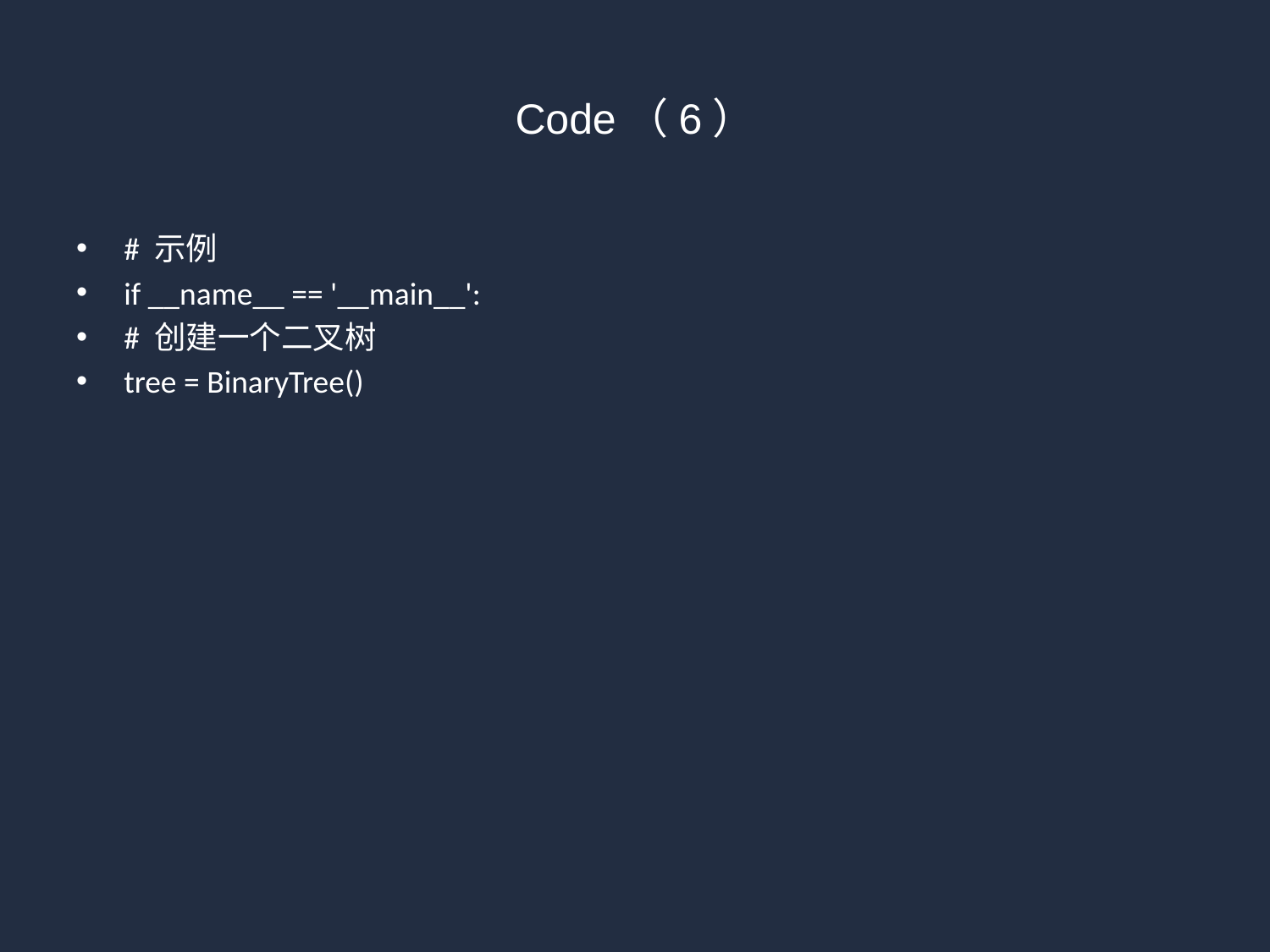

# Code（6）
# 示例
if __name__ == '__main__':
# 创建一个二叉树
tree = BinaryTree()